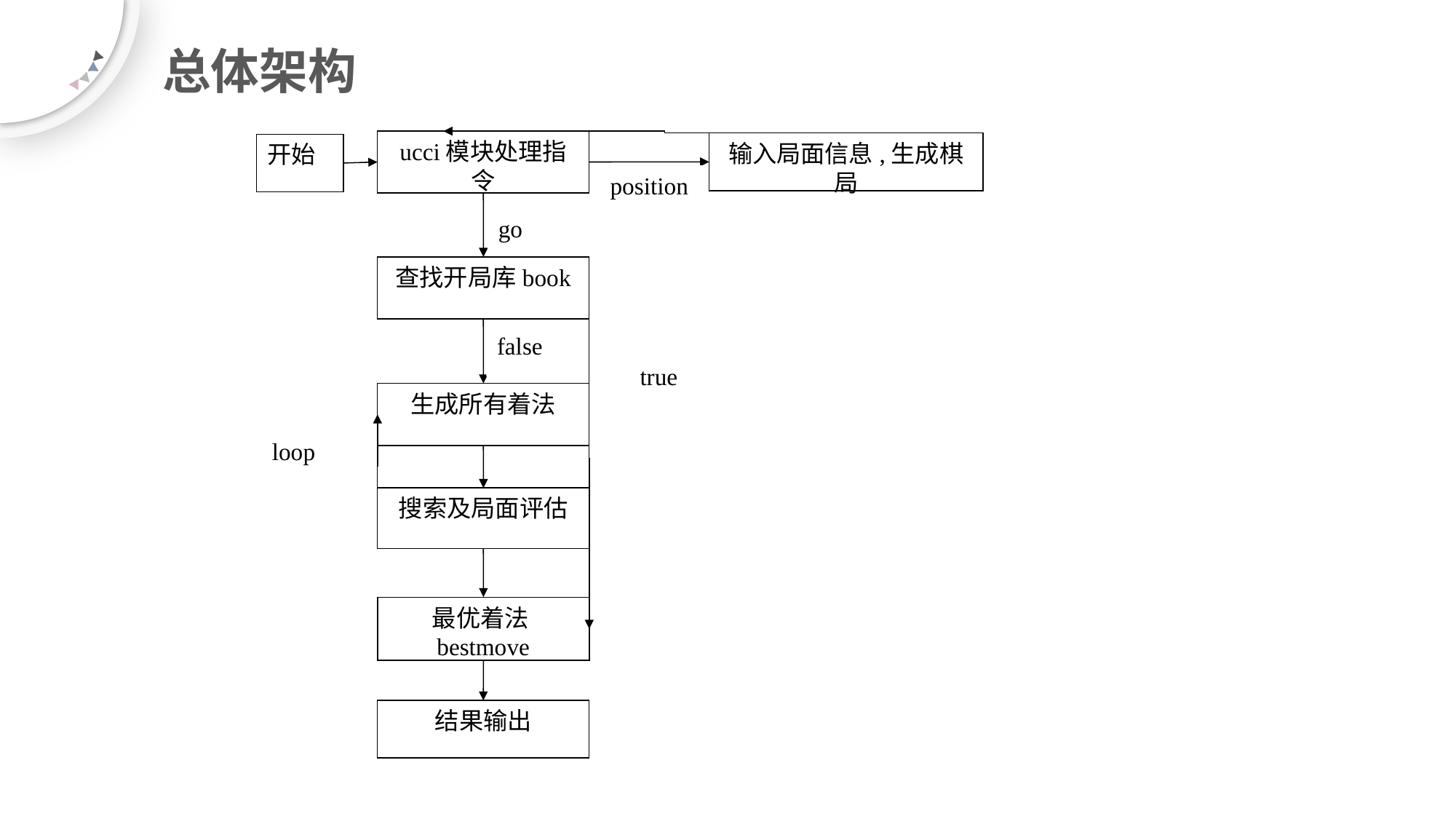

# 总体架构

ucci模块处理指令
输入局面信息,生成棋局
开始
position
go
查找开局库book
false
true
生成所有着法
loop
搜索及局面评估
最优着法bestmove
结果输出